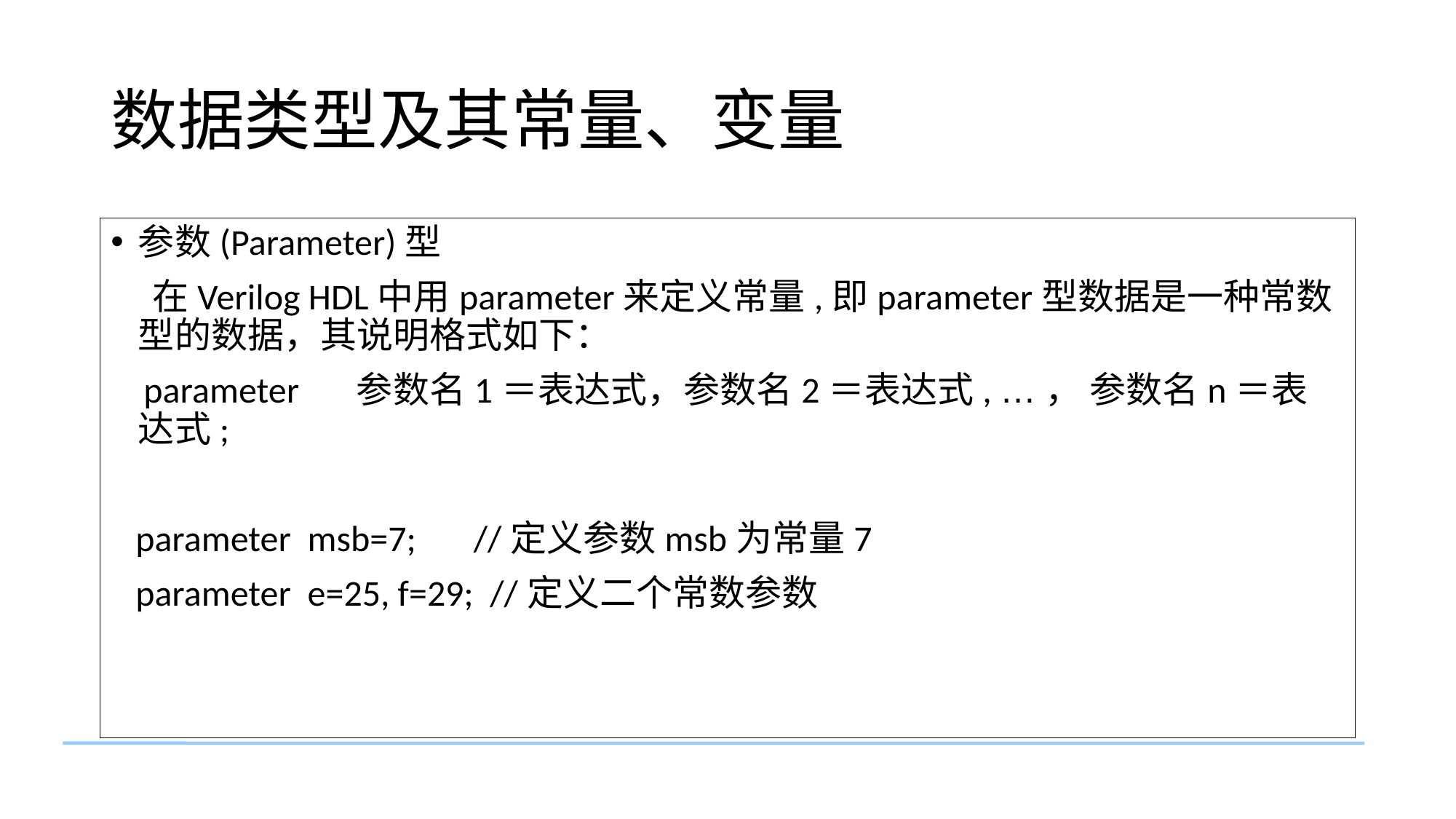

# 数据类型及其常量、变量
参数(Parameter)型
    在Verilog HDL中用parameter来定义常量,即parameter型数据是一种常数型的数据，其说明格式如下：
    parameter	参数名1＝表达式，参数名2＝表达式, …， 参数名n＝表达式;

   parameter  msb=7;       //定义参数msb为常量7
   parameter  e=25, f=29;  //定义二个常数参数